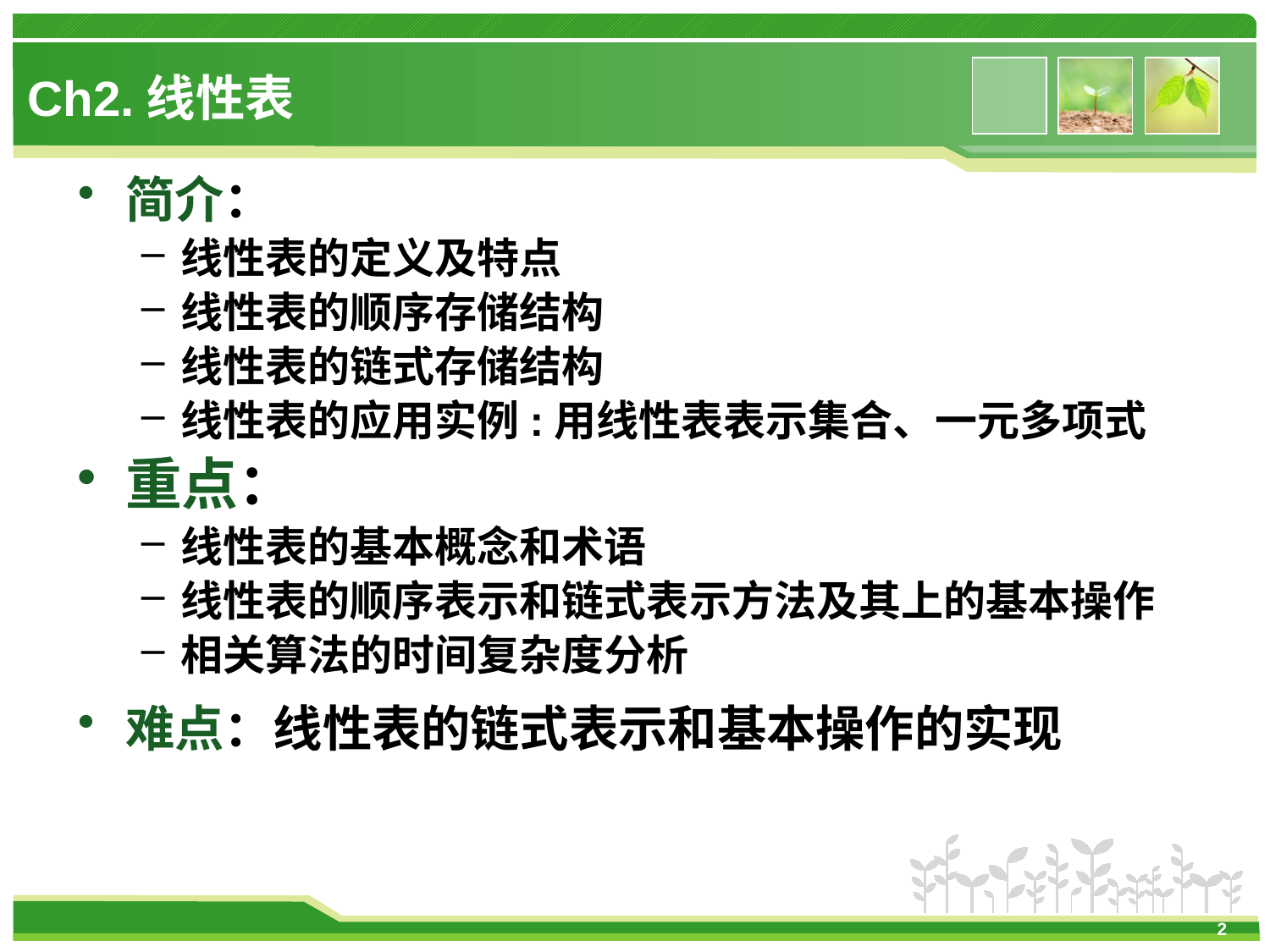

# Ch2.线性表
简介：
线性表的定义及特点
线性表的顺序存储结构
线性表的链式存储结构
线性表的应用实例:用线性表表示集合、一元多项式
重点：
线性表的基本概念和术语
线性表的顺序表示和链式表示方法及其上的基本操作
相关算法的时间复杂度分析
难点：线性表的链式表示和基本操作的实现

2